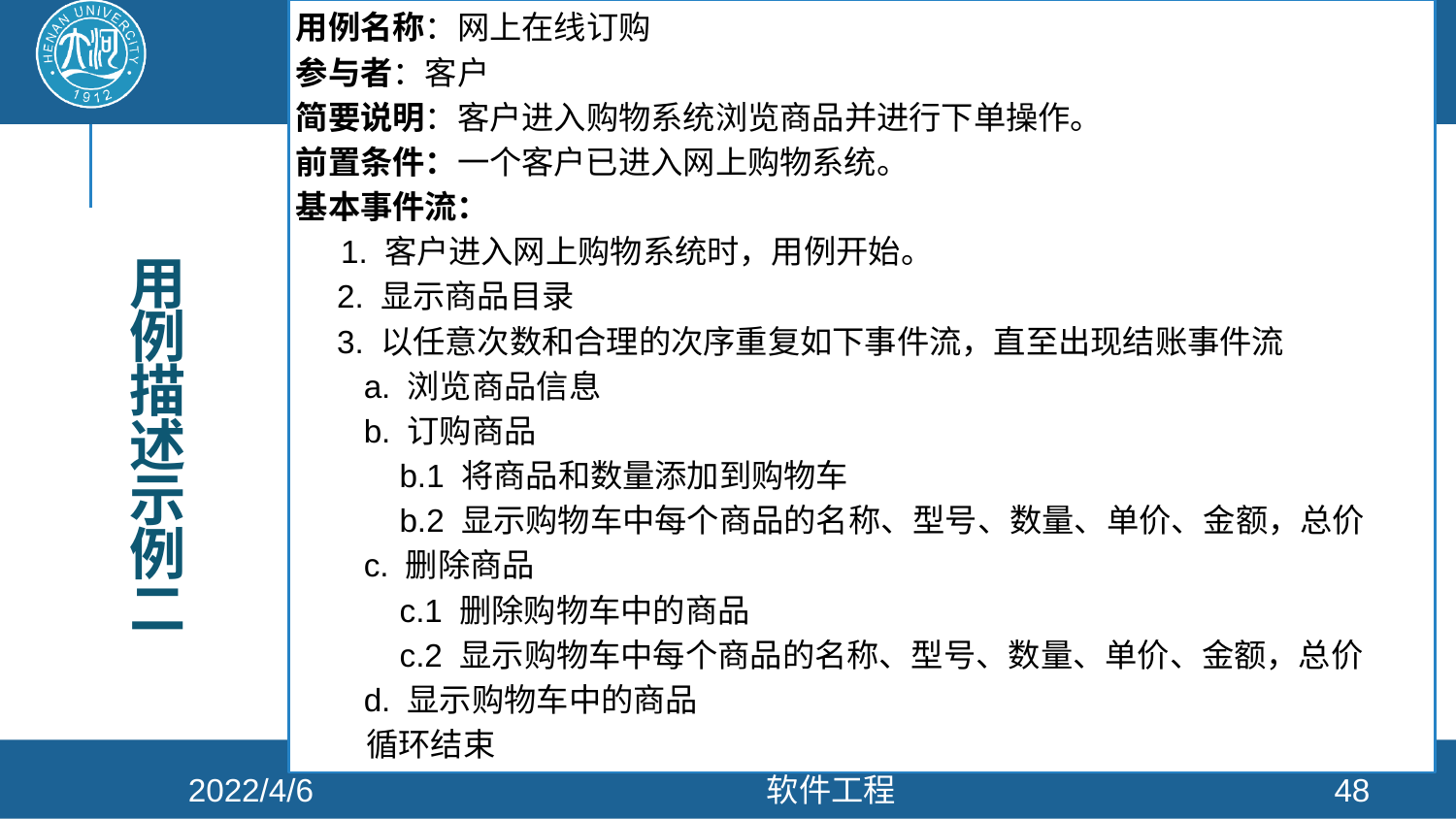

用例名称：网上在线订购
参与者：客户
简要说明：客户进入购物系统浏览商品并进行下单操作。
前置条件：一个客户已进入网上购物系统。
基本事件流：
     1. 客户进入网上购物系统时，用例开始。
2. 显示商品目录
3. 以任意次数和合理的次序重复如下事件流，直至出现结账事件流
   a. 浏览商品信息
   b. 订购商品
       b.1 将商品和数量添加到购物车
       b.2 显示购物车中每个商品的名称、型号、数量、单价、金额，总价
   c. 删除商品
       c.1 删除购物车中的商品
       c.2 显示购物车中每个商品的名称、型号、数量、单价、金额，总价
   d. 显示购物车中的商品
   循环结束
用例描述示例二
2022/4/6
软件工程
48